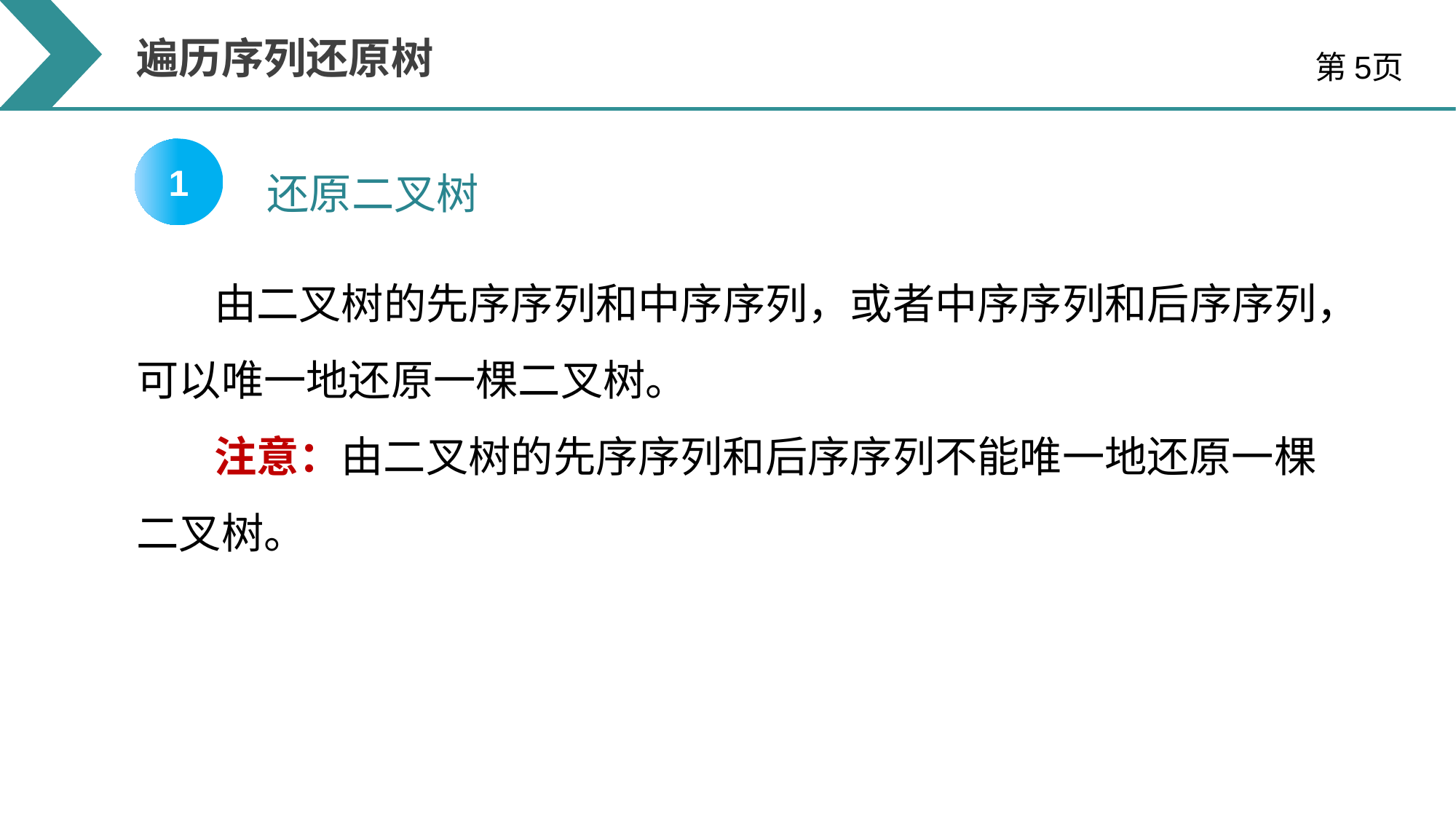

遍历序列还原树
第5页
还原二叉树
1
由二叉树的先序序列和中序序列，或者中序序列和后序序列，可以唯一地还原一棵二叉树。
注意：由二叉树的先序序列和后序序列不能唯一地还原一棵二叉树。